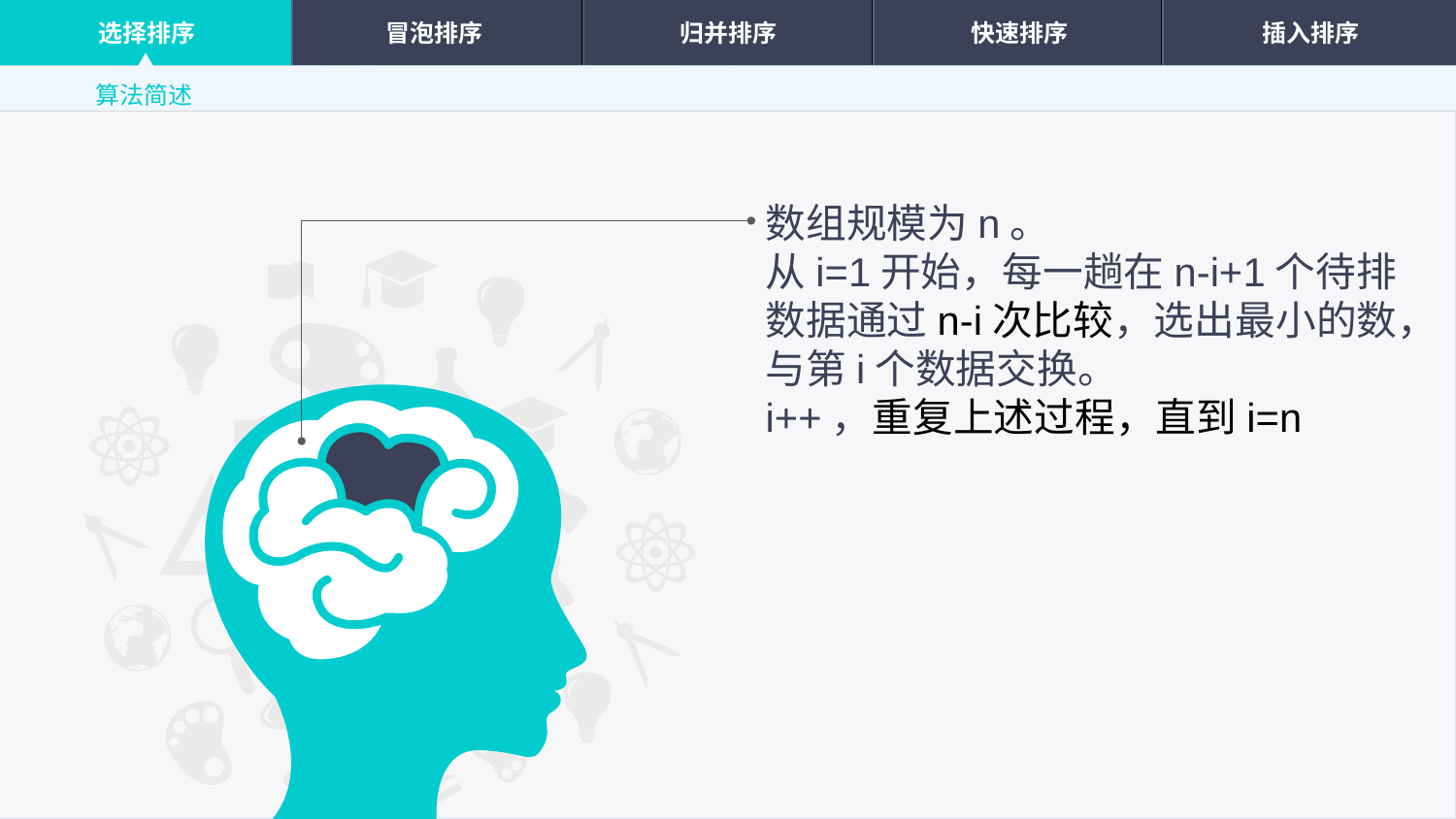

选择排序
冒泡排序
归并排序
快速排序
插入排序
算法简述
数组规模为n。
从i=1开始，每一趟在n-i+1个待排数据通过n-i次比较，选出最小的数，与第i个数据交换。
i++，重复上述过程，直到i=n